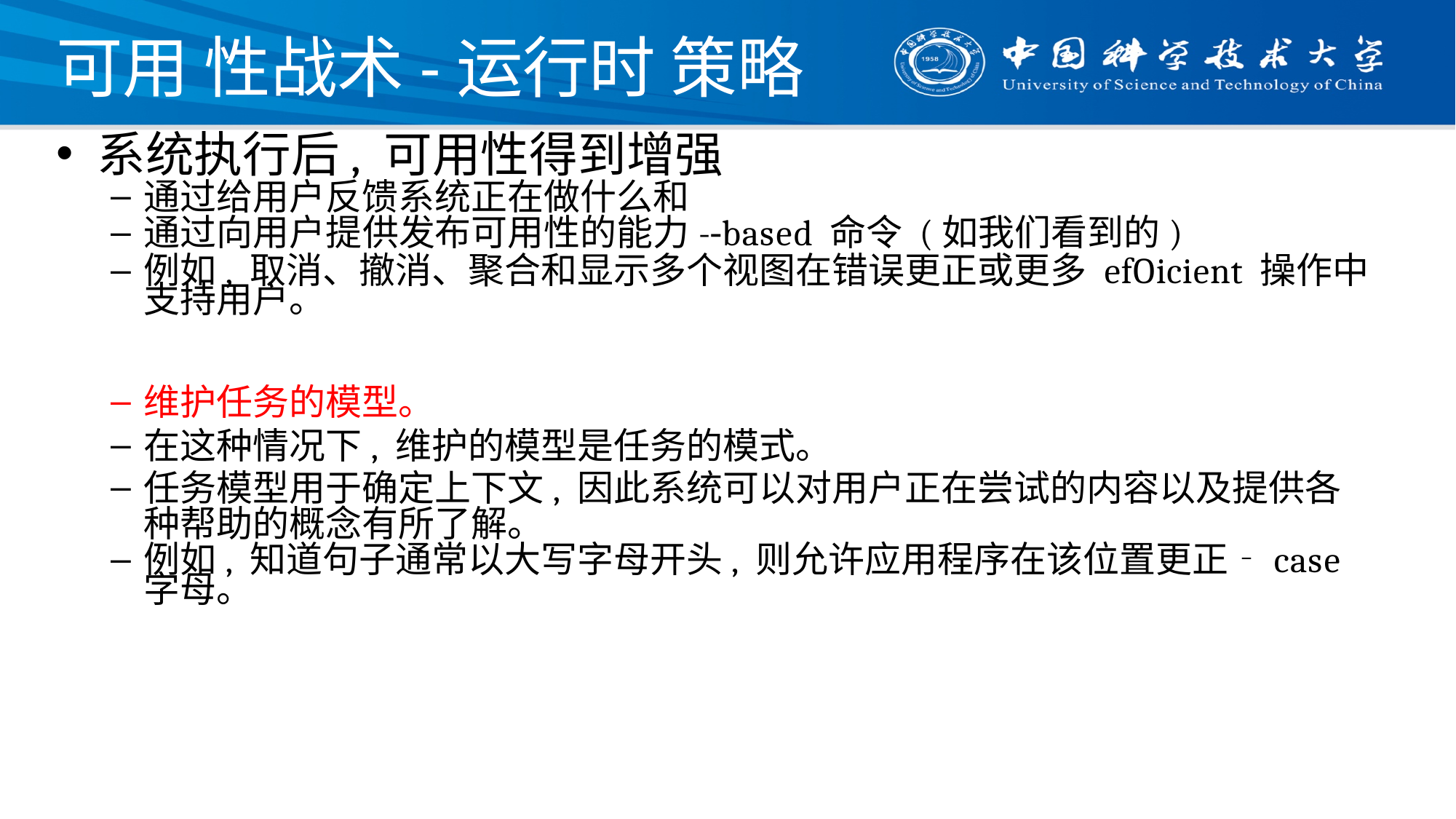

# 可用 性战术-运行时 策略
系统执行后, 可用性得到增强
通过给用户反馈系统正在做什么和
通过向用户提供发布可用性的能力-‐based 命令 (如我们看到的)
例如, 取消、撤消、聚合和显示多个视图在错误更正或更多 efOicient 操作中支持用户。

维护任务的模型。
在这种情况下, 维护的模型是任务的模式。
任务模型用于确定上下文, 因此系统可以对用户正在尝试的内容以及提供各种帮助的概念有所了解。
例如, 知道句子通常以大写字母开头, 则允许应用程序在该位置更正‐case 字母。